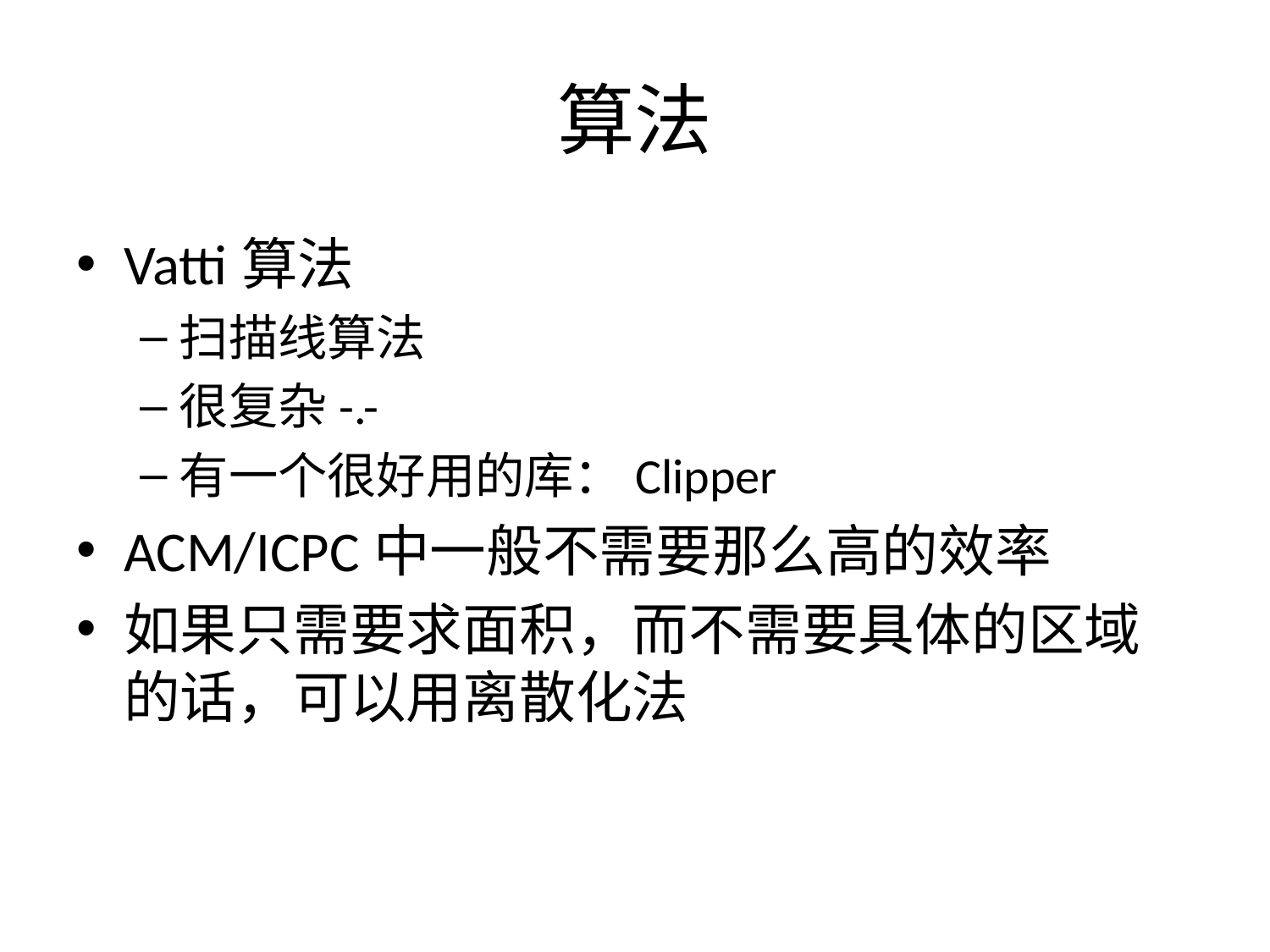

# 算法
Vatti算法
扫描线算法
很复杂-.-
有一个很好用的库：Clipper
ACM/ICPC中一般不需要那么高的效率
如果只需要求面积，而不需要具体的区域的话，可以用离散化法